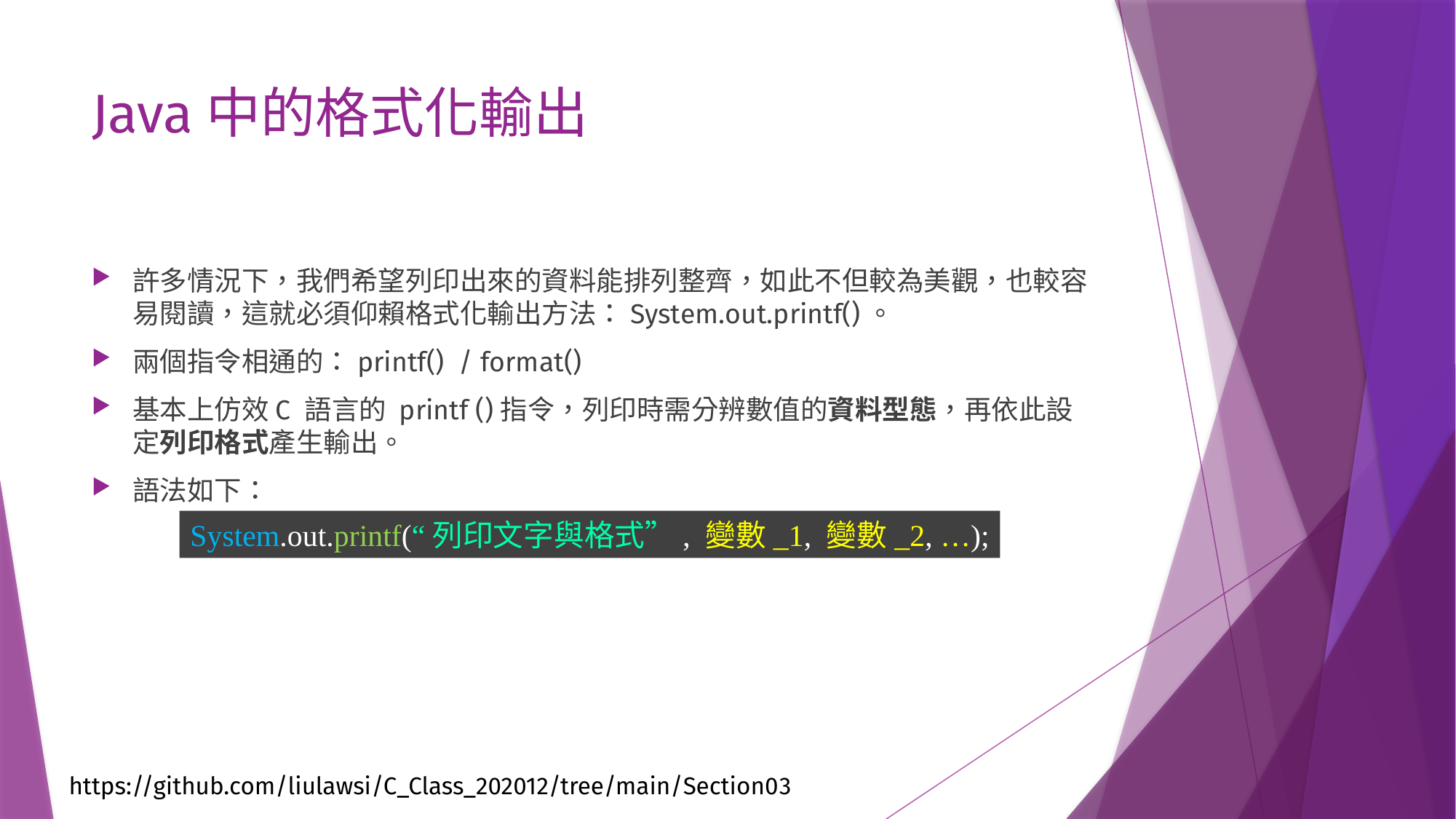

# Java中的格式化輸出
許多情況下，我們希望列印出來的資料能排列整齊，如此不但較為美觀，也較容易閱讀，這就必須仰賴格式化輸出方法：System.out.printf()。
兩個指令相通的：printf()  / format()
基本上仿效C 語言的 printf ()指令，列印時需分辨數值的資料型態，再依此設定列印格式產生輸出。
語法如下：
System.out.printf(“列印文字與格式”, 變數_1, 變數_2, …);